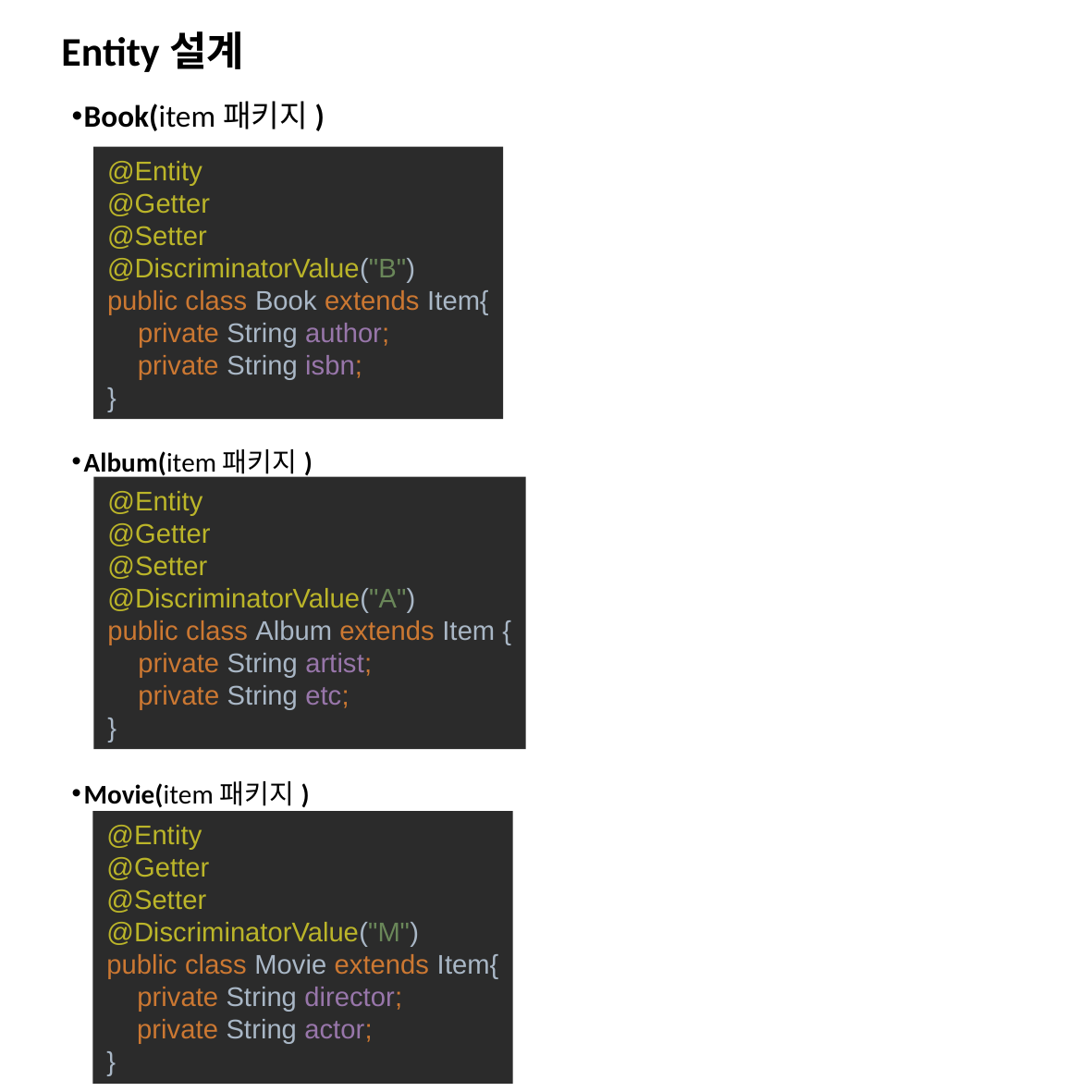

# Entity설계
Book(item패키지)

Album(item패키지)

Movie(item패키지)

@Entity
@Getter
@Setter
@DiscriminatorValue("B")
public class Book extends Item{
    private String author;
    private String isbn;
}
@Entity
@Getter
@Setter
@DiscriminatorValue("A")
public class Album extends Item {
    private String artist;
    private String etc;
}
@Entity
@Getter
@Setter
@DiscriminatorValue("M")
public class Movie extends Item{
    private String director;
    private String actor;
}